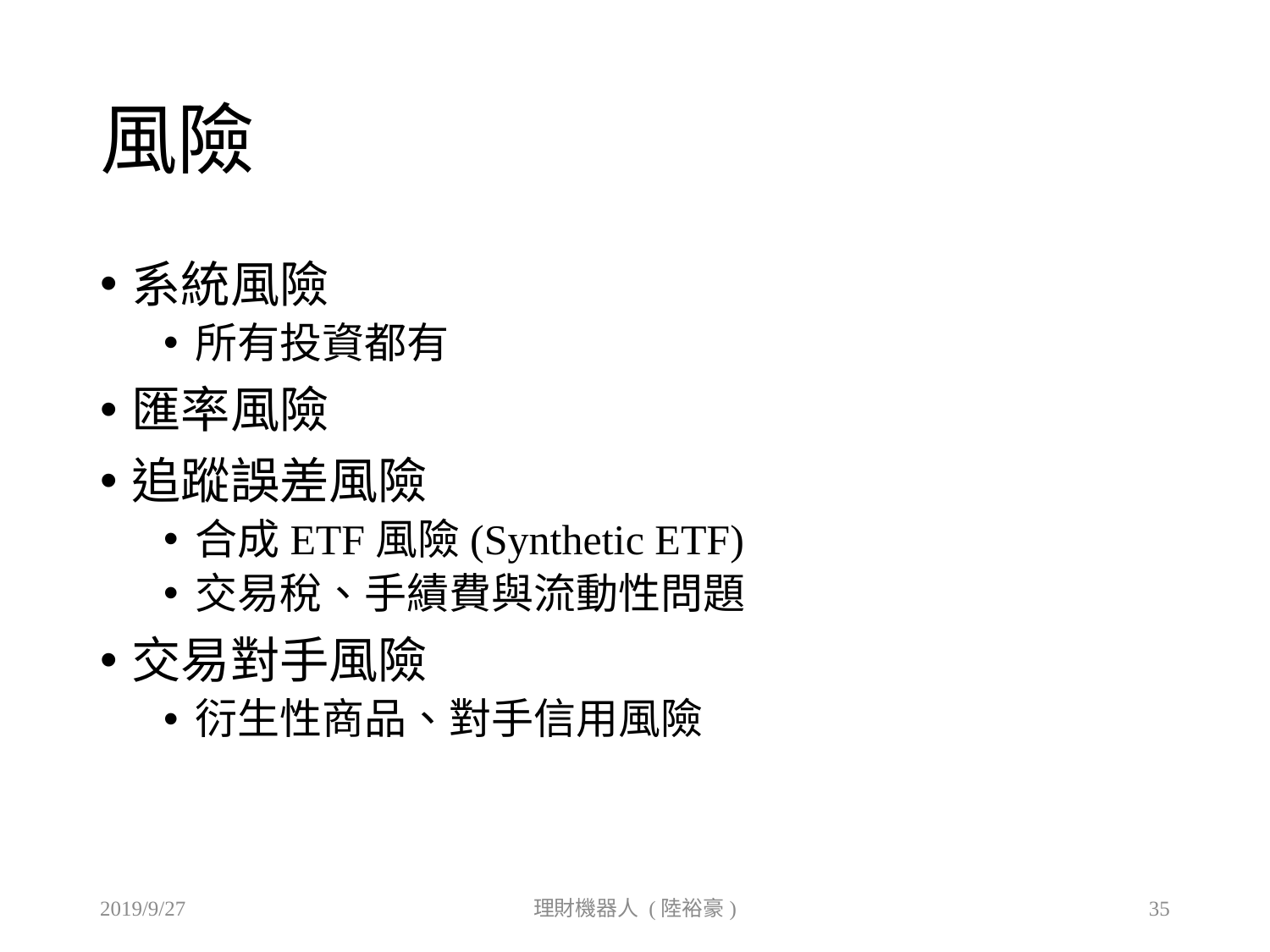

# 風險
系統風險
所有投資都有
匯率風險
追蹤誤差風險
合成ETF風險(Synthetic ETF)
交易稅、手績費與流動性問題
交易對手風險
衍生性商品、對手信用風險
2019/9/27
理財機器人 (陸裕豪)
35